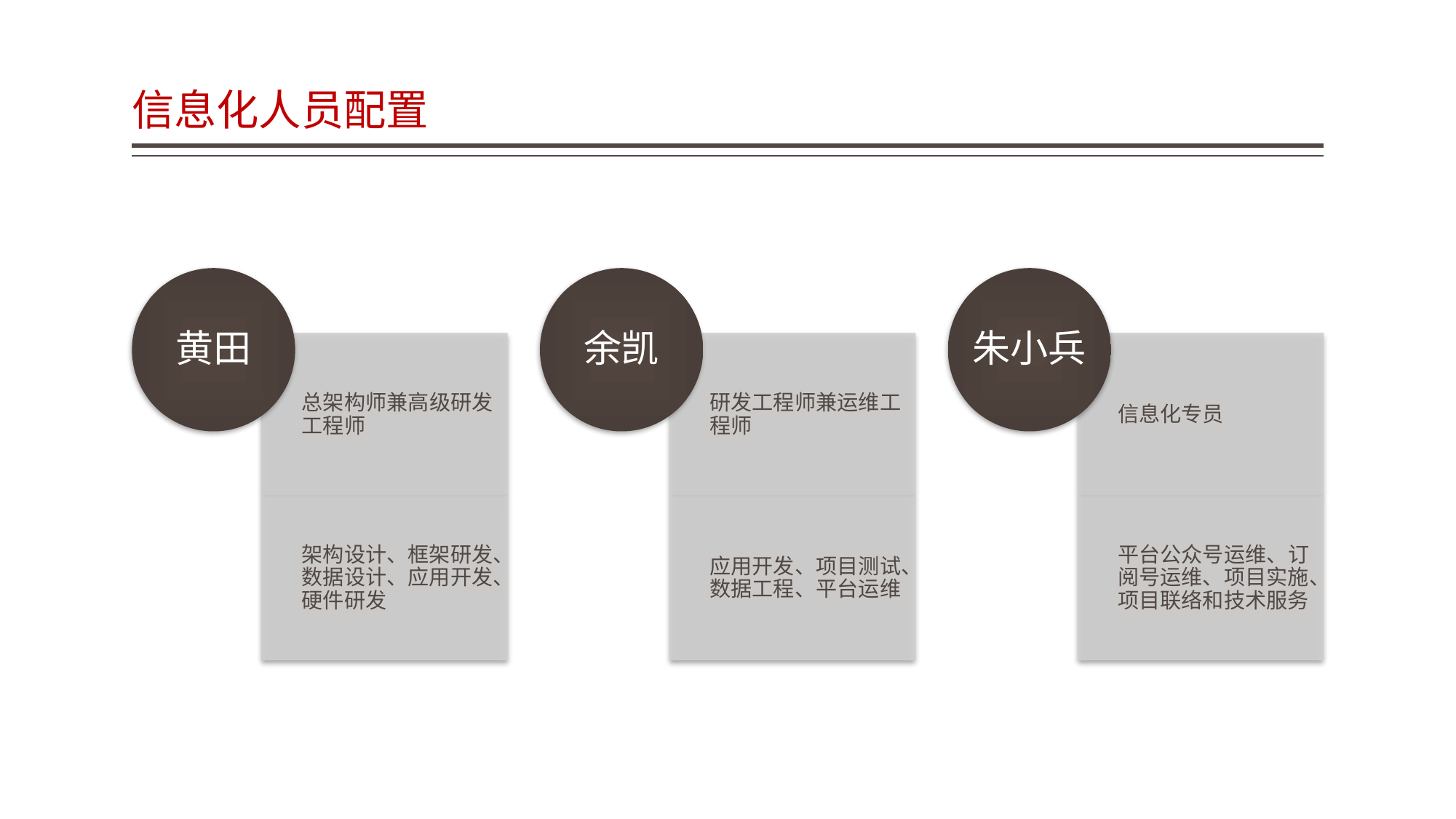

# 信息化人员配置
总架构师兼高级研发工程师
架构设计、框架研发、数据设计、应用开发、硬件研发
黄田
研发工程师兼运维工程师
应用开发、项目测试、数据工程、平台运维
余凯
信息化专员
平台公众号运维、订阅号运维、项目实施、项目联络和技术服务
朱小兵